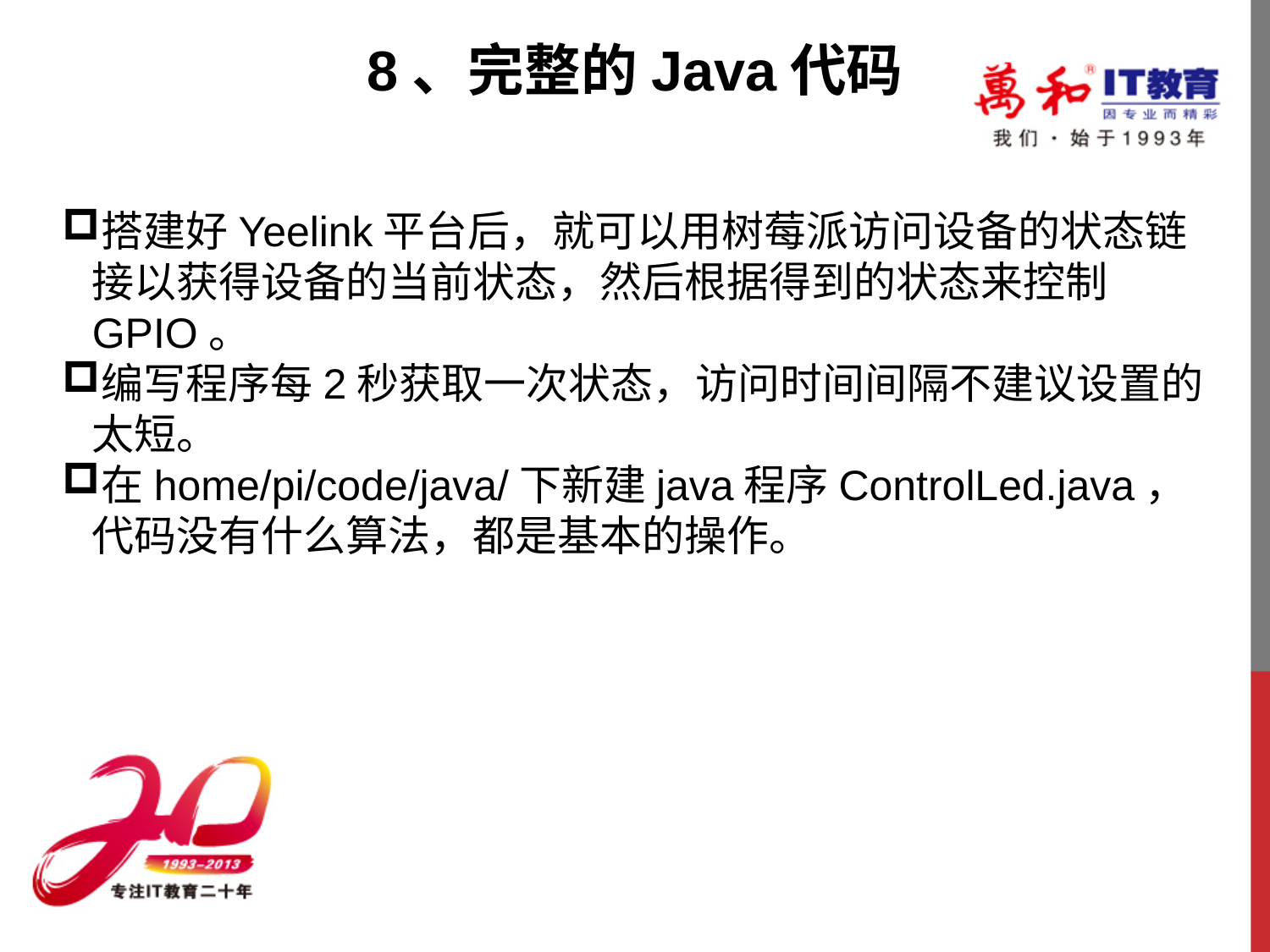

# 8、完整的Java代码
搭建好Yeelink平台后，就可以用树莓派访问设备的状态链接以获得设备的当前状态，然后根据得到的状态来控制GPIO。
编写程序每2秒获取一次状态，访问时间间隔不建议设置的太短。
在home/pi/code/java/下新建java程序ControlLed.java，代码没有什么算法，都是基本的操作。